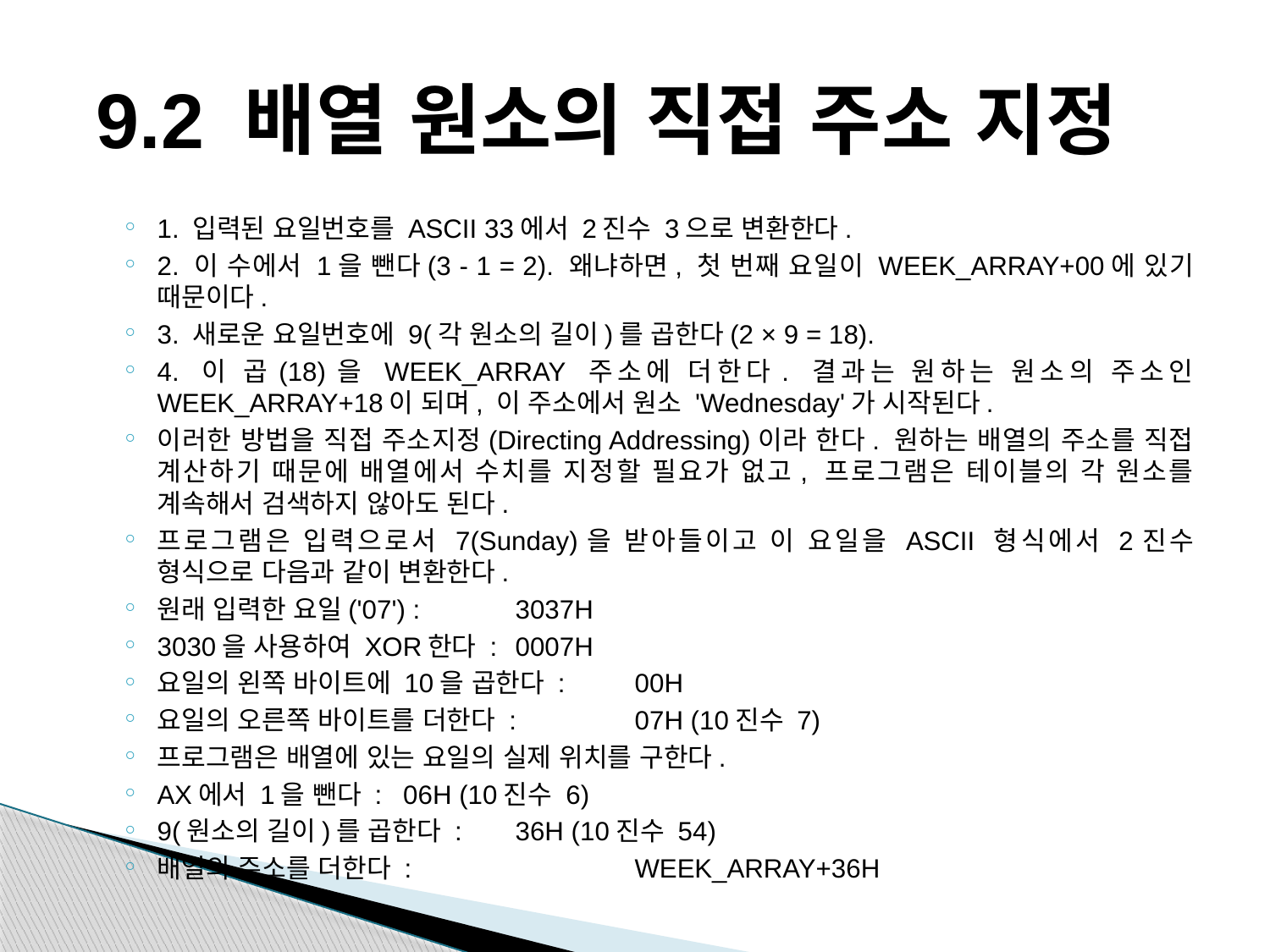

# 9.2 배열 원소의 직접 주소 지정
1. 입력된 요일번호를 ASCII 33에서 2진수 3으로 변환한다.
2. 이 수에서 1을 뺀다(3 - 1 = 2). 왜냐하면, 첫 번째 요일이 WEEK_ARRAY+00에 있기 때문이다.
3. 새로운 요일번호에 9(각 원소의 길이)를 곱한다(2 × 9 = 18).
4. 이 곱(18)을 WEEK_ARRAY 주소에 더한다. 결과는 원하는 원소의 주소인 WEEK_ARRAY+18이 되며, 이 주소에서 원소 'Wednesday'가 시작된다.
이러한 방법을 직접 주소지정(Directing Addressing)이라 한다. 원하는 배열의 주소를 직접 계산하기 때문에 배열에서 수치를 지정할 필요가 없고, 프로그램은 테이블의 각 원소를 계속해서 검색하지 않아도 된다.
프로그램은 입력으로서 7(Sunday)을 받아들이고 이 요일을 ASCII 형식에서 2진수 형식으로 다음과 같이 변환한다.
원래 입력한 요일('07') :		3037H
3030을 사용하여 XOR한다 :		0007H
요일의 왼쪽 바이트에 10을 곱한다 :	00H
요일의 오른쪽 바이트를 더한다 :		07H (10진수 7)
프로그램은 배열에 있는 요일의 실제 위치를 구한다.
AX에서 1을 뺀다 :			 06H (10진수 6)
9(원소의 길이)를 곱한다 :		36H (10진수 54)
배열의 주소를 더한다 :		 	WEEK_ARRAY+36H